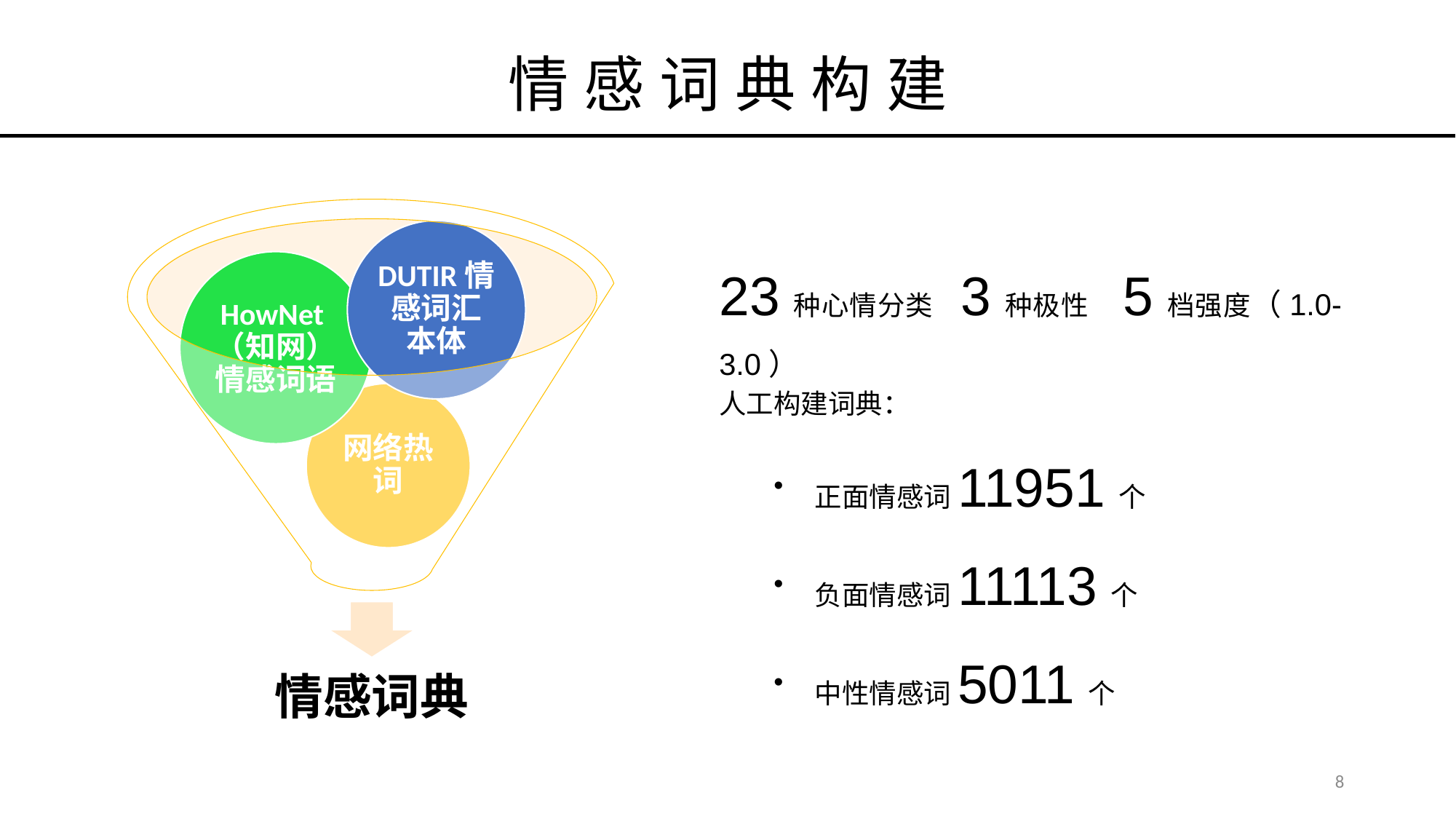

情感词典构建
情感词典
网络热词
HowNet（知网）情感词语
DUTIR情感词汇本体
23种心情分类   3种极性    5档强度（1.0-3.0）
人工构建词典：
正面情感词11951个
负面情感词11113个
中性情感词5011个
8